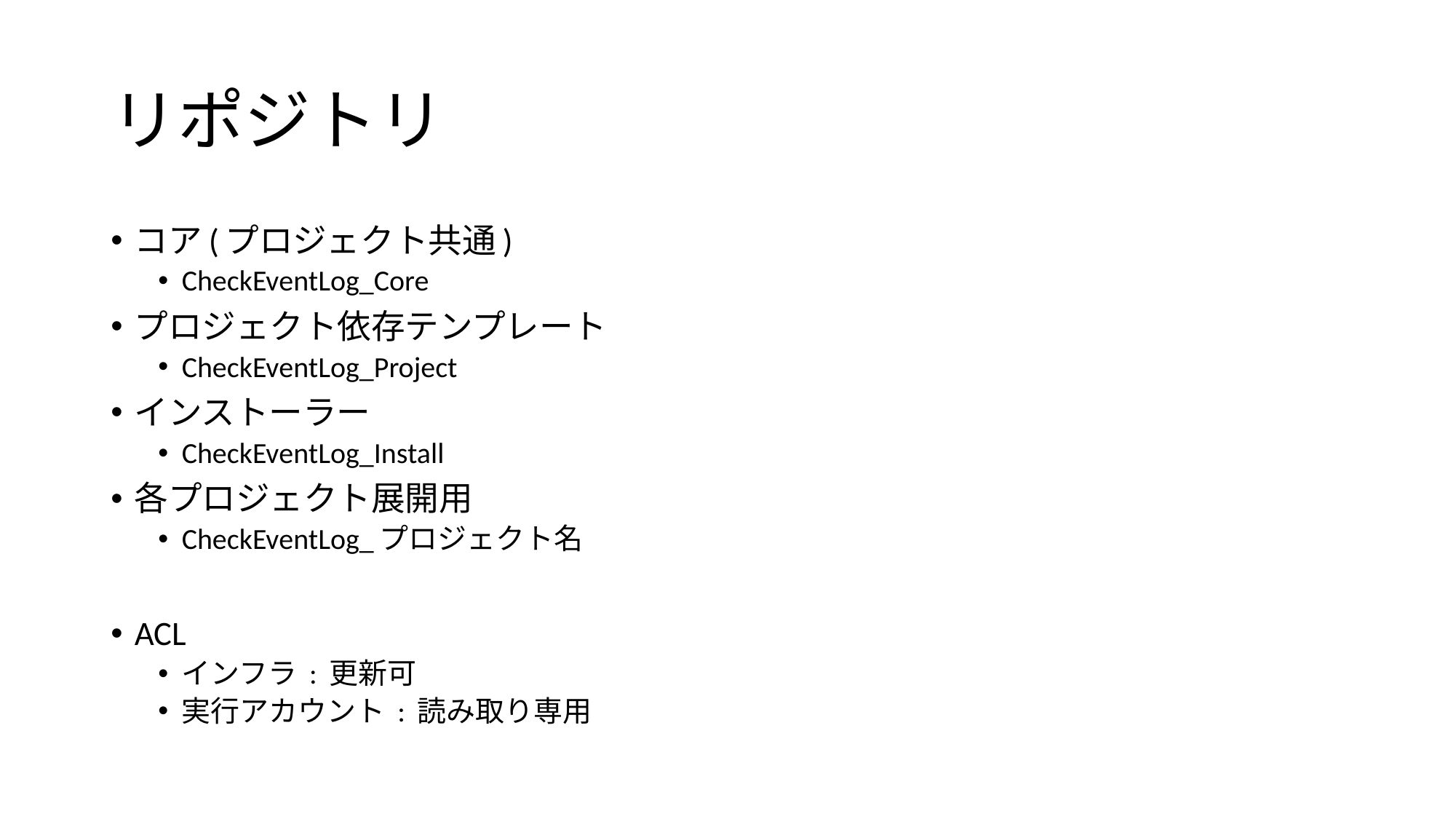

# リポジトリ
コア(プロジェクト共通)
CheckEventLog_Core
プロジェクト依存テンプレート
CheckEventLog_Project
インストーラー
CheckEventLog_Install
各プロジェクト展開用
CheckEventLog_プロジェクト名

ACL
インフラ : 更新可
実行アカウント : 読み取り専用